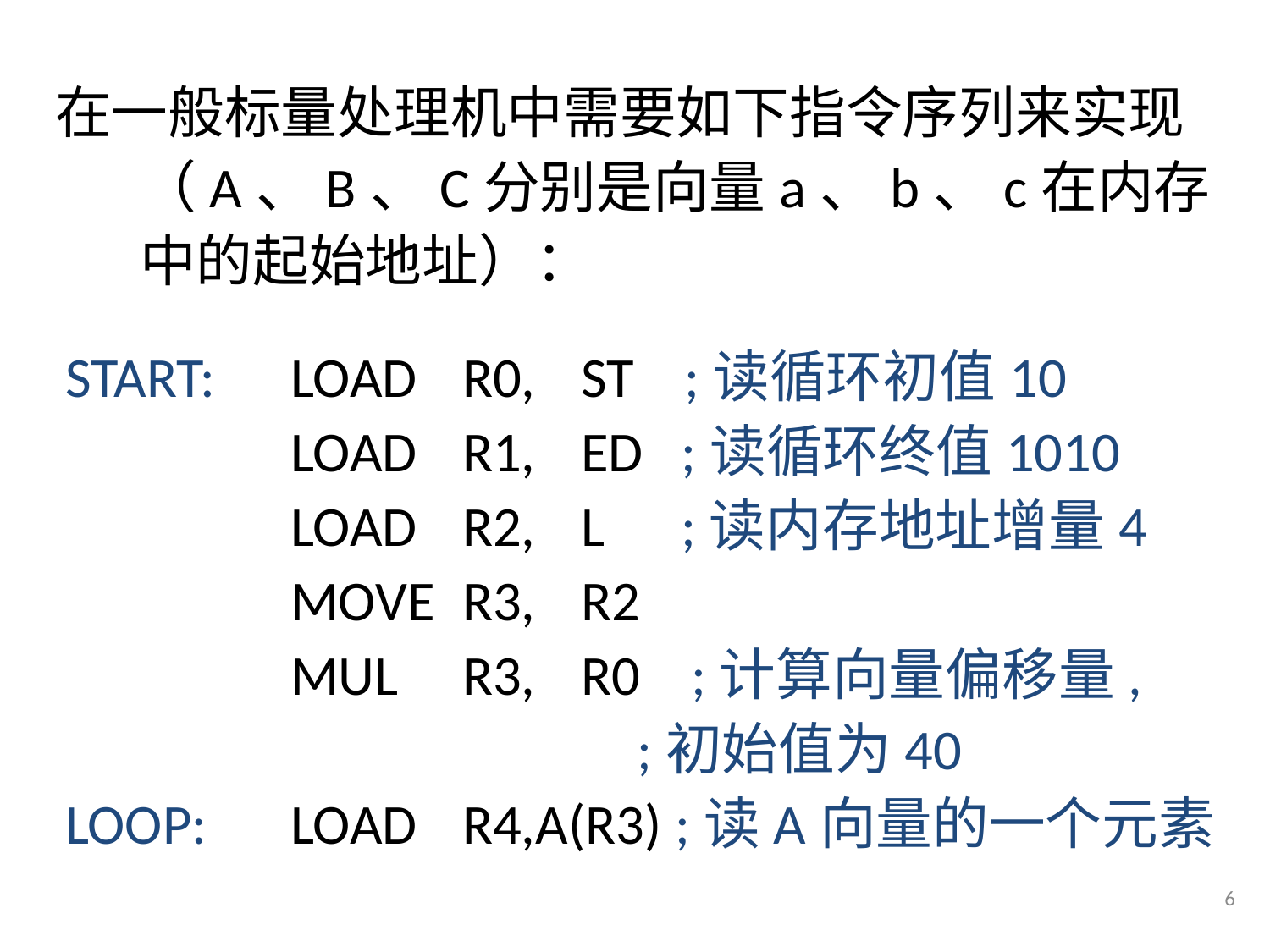

在一般标量处理机中需要如下指令序列来实现（A、B、C分别是向量a、b、c在内存中的起始地址）：
START:	LOAD	R0,	ST    ;读循环初值10
	LOAD	R1,	ED   ;读循环终值1010
	LOAD	R2,	L      ;读内存地址增量4
	MOVE	R3,	R2
	MUL	R3,	R0    ;计算向量偏移量,
                                             ;初始值为40
LOOP:	LOAD	R4,A(R3) ;读A向量的一个元素
6